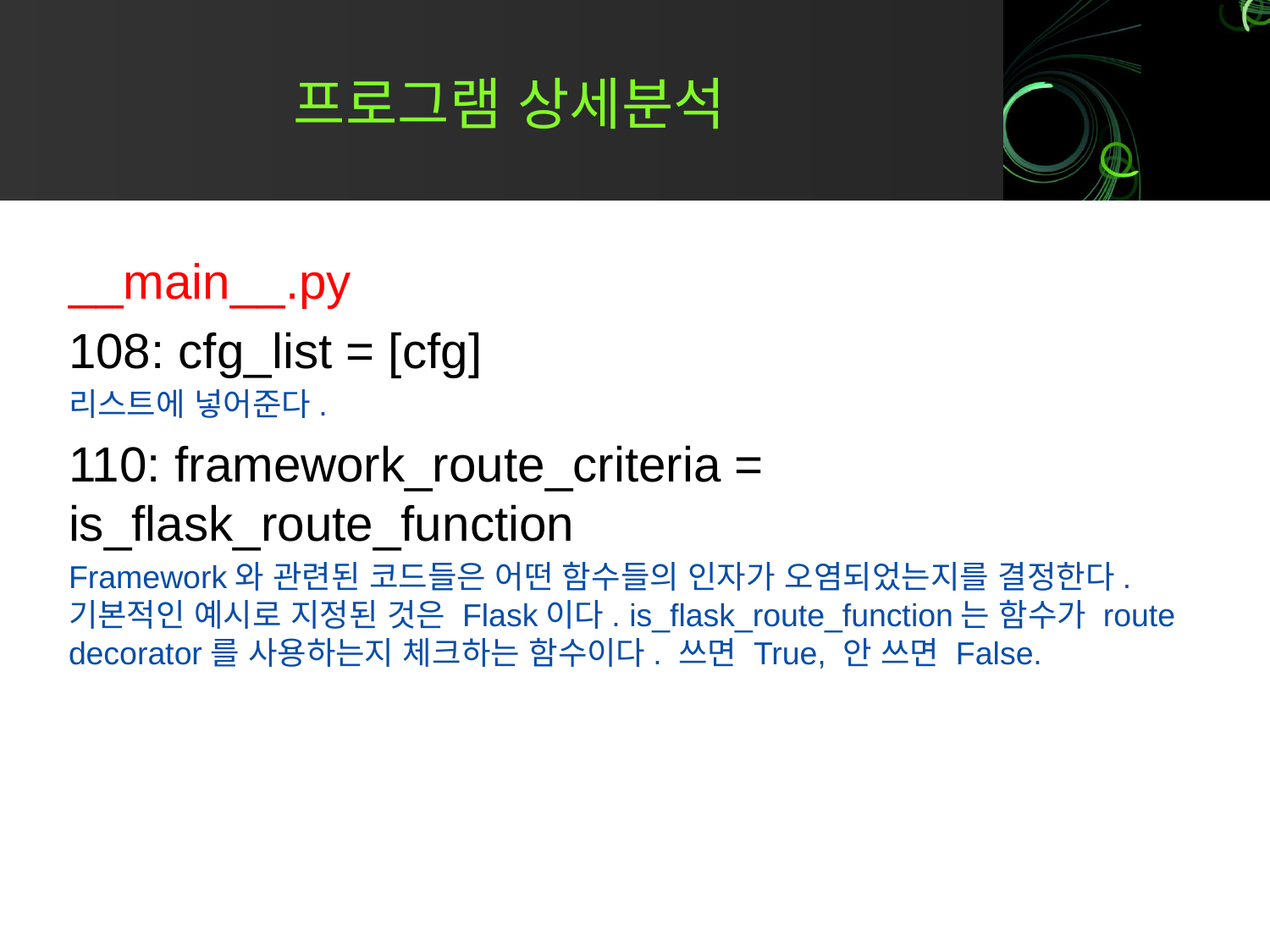

# 프로그램 상세분석

__main__.py
108: cfg_list = [cfg]
리스트에 넣어준다.
110: framework_route_criteria = is_flask_route_function
Framework와 관련된 코드들은 어떤 함수들의 인자가 오염되었는지를 결정한다. 기본적인 예시로 지정된 것은 Flask이다. is_flask_route_function는 함수가 route decorator를 사용하는지 체크하는 함수이다. 쓰면 True, 안 쓰면 False.